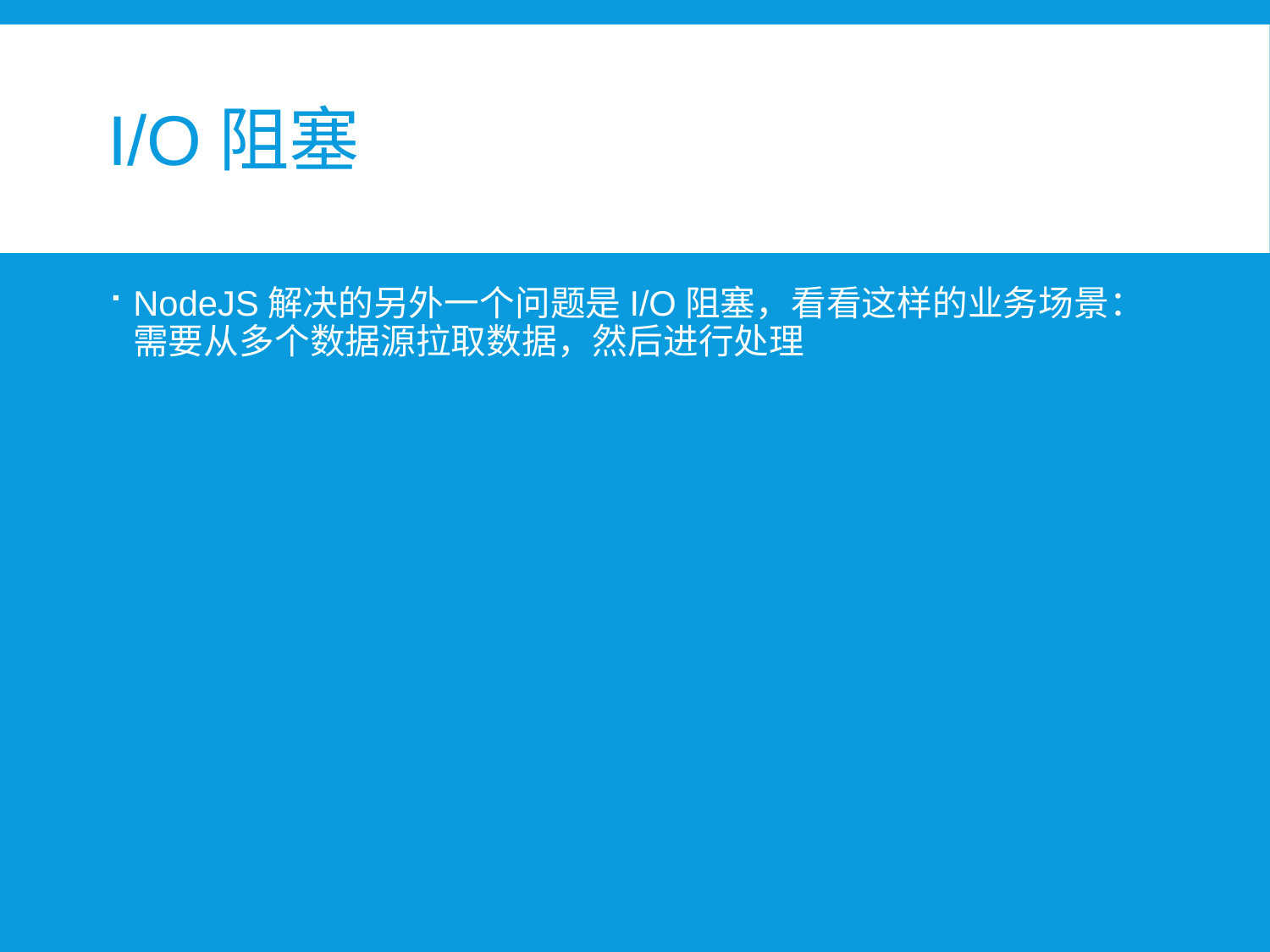

# I/O阻塞
NodeJS解决的另外一个问题是I/O阻塞，看看这样的业务场景：需要从多个数据源拉取数据，然后进行处理